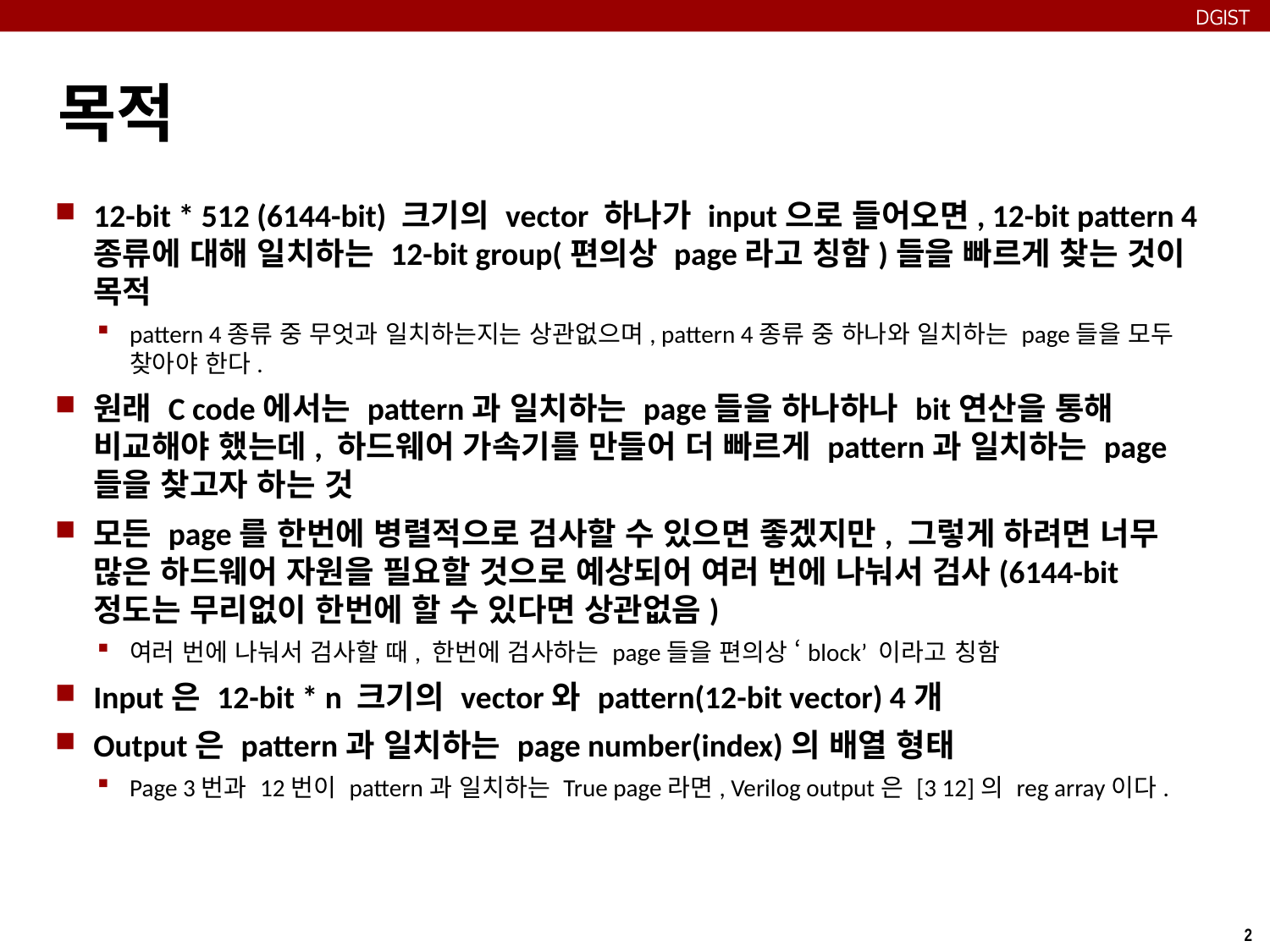

DGIST
# 목적
12-bit * 512 (6144-bit) 크기의 vector 하나가 input으로 들어오면, 12-bit pattern 4종류에 대해 일치하는 12-bit group(편의상 page라고 칭함)들을 빠르게 찾는 것이 목적
pattern 4종류 중 무엇과 일치하는지는 상관없으며, pattern 4종류 중 하나와 일치하는 page들을 모두 찾아야 한다.
원래 C code에서는 pattern과 일치하는 page들을 하나하나 bit연산을 통해 비교해야 했는데, 하드웨어 가속기를 만들어 더 빠르게 pattern과 일치하는 page들을 찾고자 하는 것
모든 page를 한번에 병렬적으로 검사할 수 있으면 좋겠지만, 그렇게 하려면 너무 많은 하드웨어 자원을 필요할 것으로 예상되어 여러 번에 나눠서 검사(6144-bit 정도는 무리없이 한번에 할 수 있다면 상관없음)
여러 번에 나눠서 검사할 때, 한번에 검사하는 page들을 편의상 ‘block’ 이라고 칭함
Input은 12-bit * n 크기의 vector와 pattern(12-bit vector) 4개
Output은 pattern과 일치하는 page number(index)의 배열 형태
Page 3번과 12번이 pattern과 일치하는 True page라면, Verilog output은 [3 12]의 reg array이다.